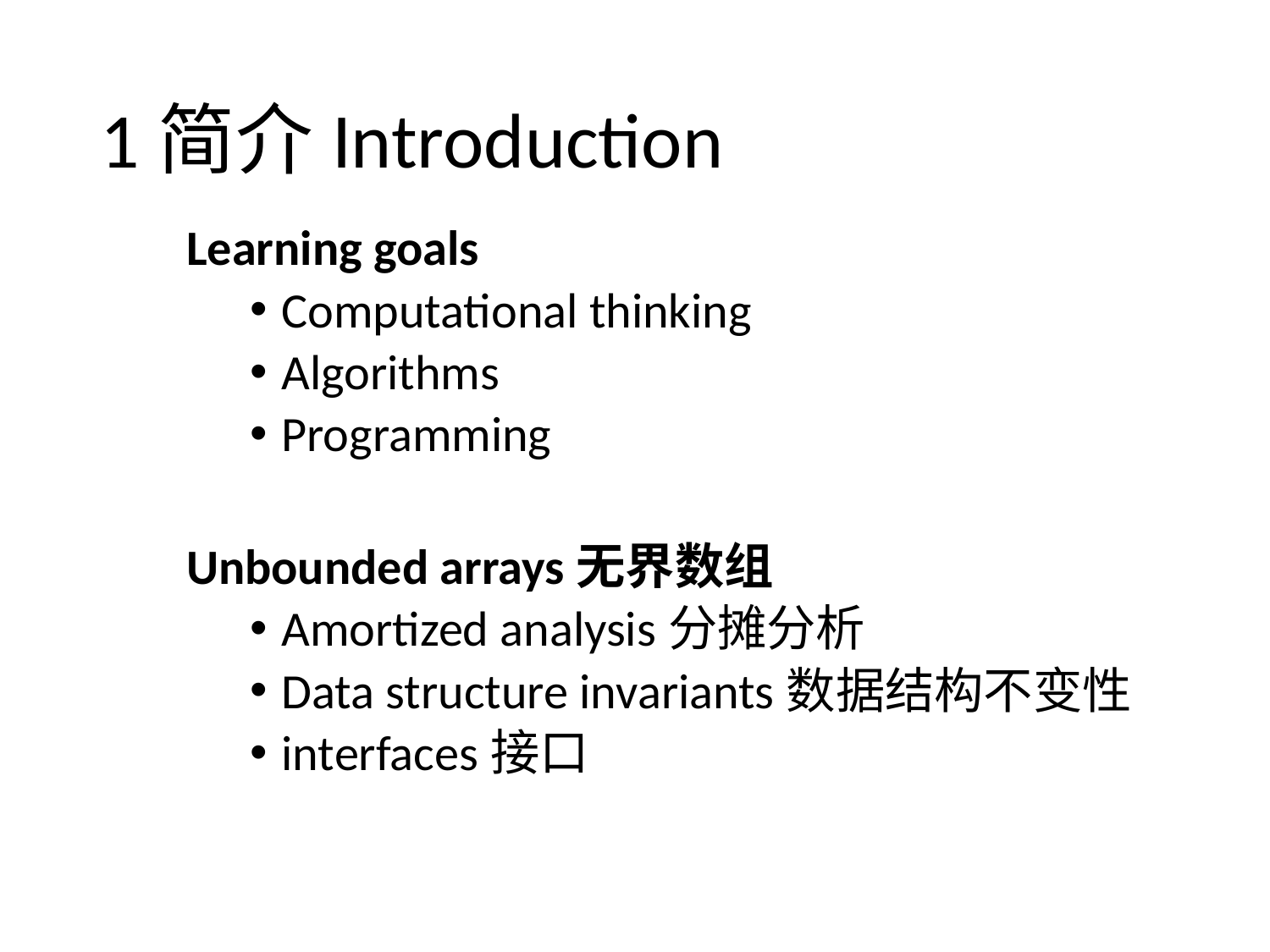

# 1简介Introduction
Learning goals
Computational thinking
Algorithms
Programming

Unbounded arrays无界数组
Amortized analysis分摊分析
Data structure invariants数据结构不变性
interfaces接口